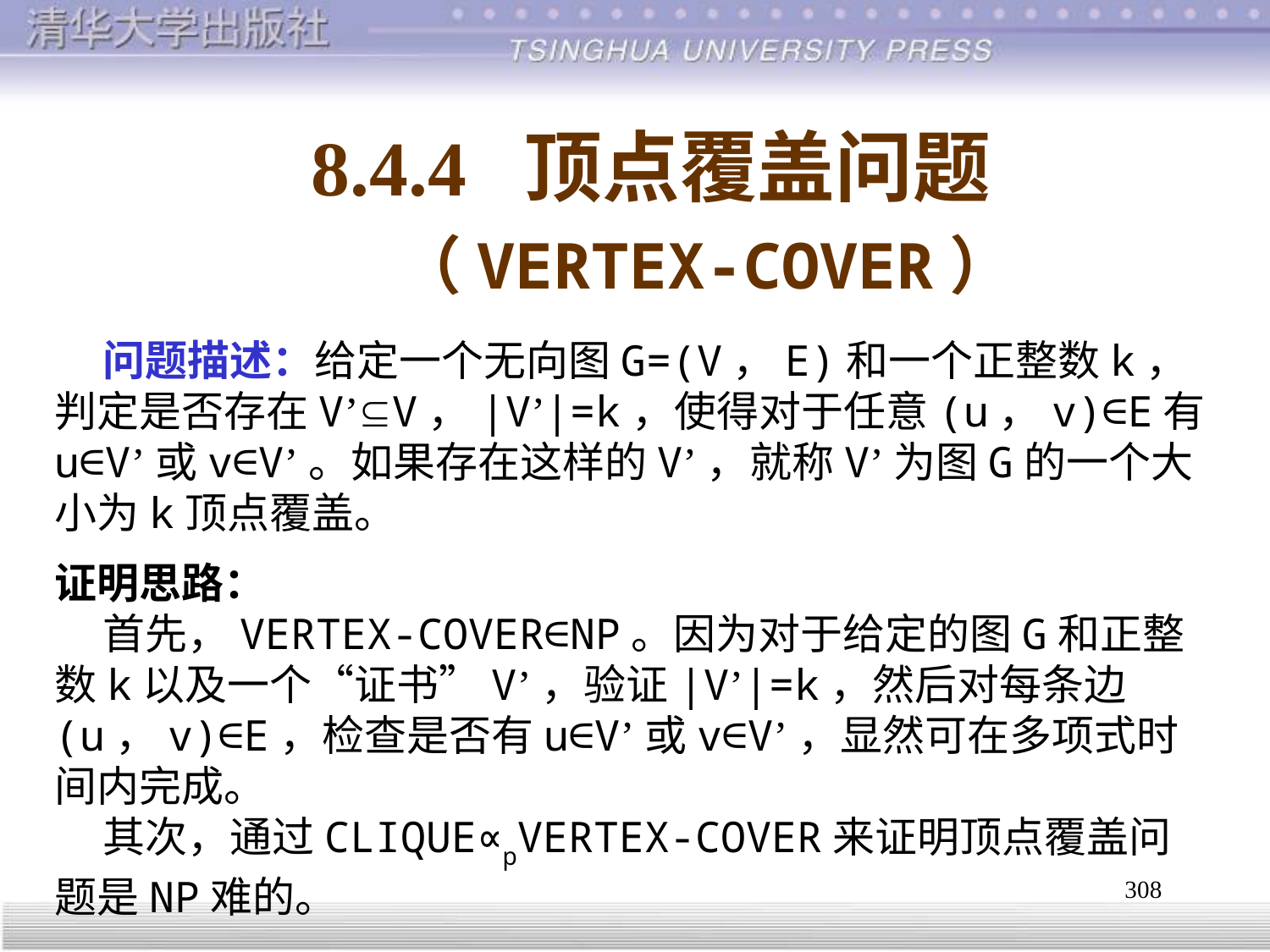

# 8.4.4  顶点覆盖问题 （VERTEX-COVER）
    问题描述：给定一个无向图G=(V，E)和一个正整数k，判定是否存在V’⊆V，|V’|=k，使得对于任意(u，v)∈E有u∈V’或v∈V’。如果存在这样的V’，就称V’为图G的一个大小为k顶点覆盖。
证明思路：
    首先，VERTEX-COVER∈NP。因为对于给定的图G和正整数k以及一个“证书”V’，验证|V’|=k，然后对每条边(u，v)∈E，检查是否有u∈V’或v∈V’，显然可在多项式时间内完成。
    其次，通过CLIQUE∝pVERTEX-COVER来证明顶点覆盖问题是NP难的。
308